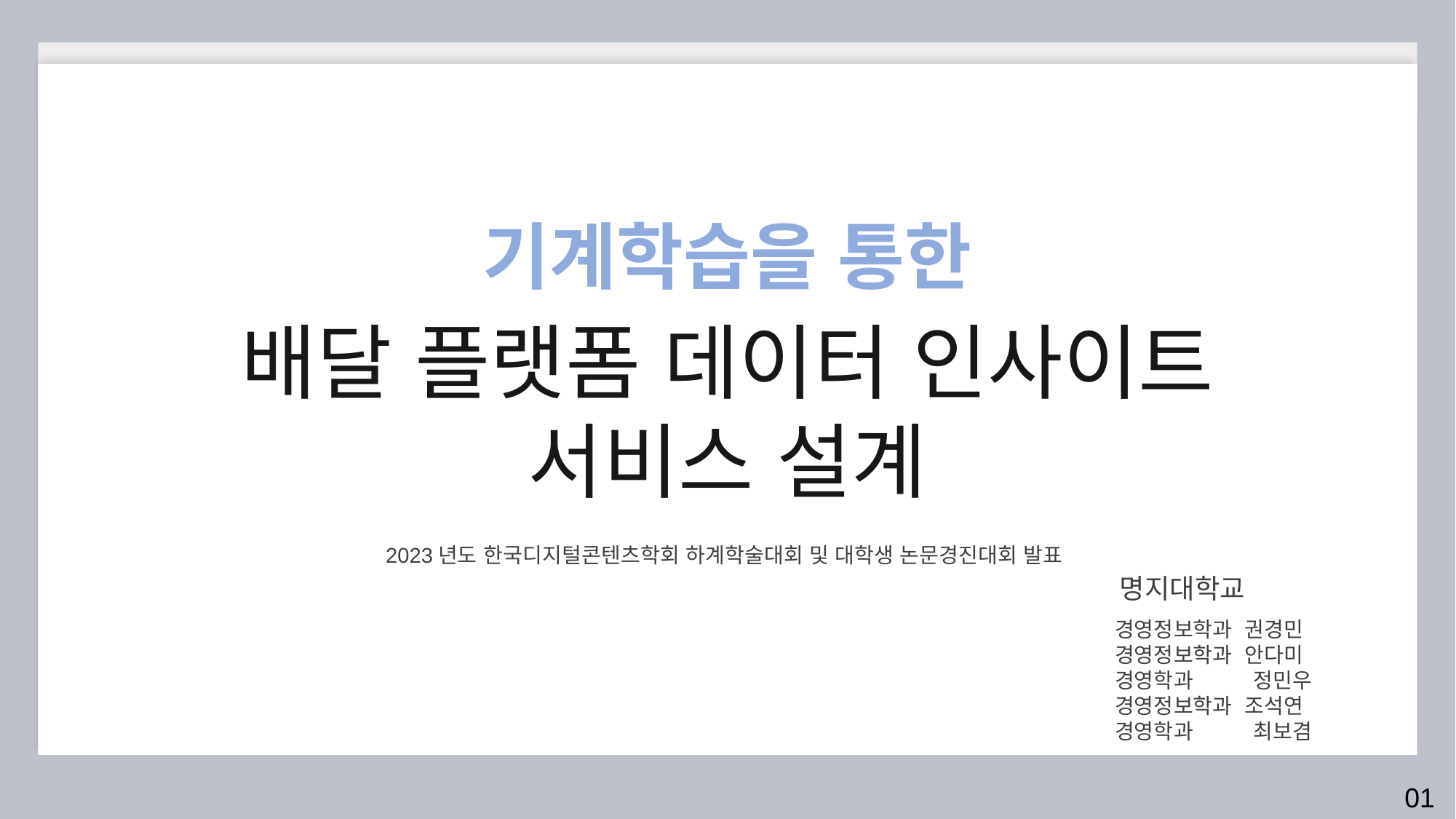

기계학습을 통한
배달 플랫폼 데이터 인사이트 서비스 설계
2023년도 한국디지털콘텐츠학회 하계학술대회 및 대학생 논문경진대회 발표
명지대학교
경영정보학과  권경민
경영정보학과  안다미
경영학과          정민우
경영정보학과  조석연
경영학과          최보겸
01